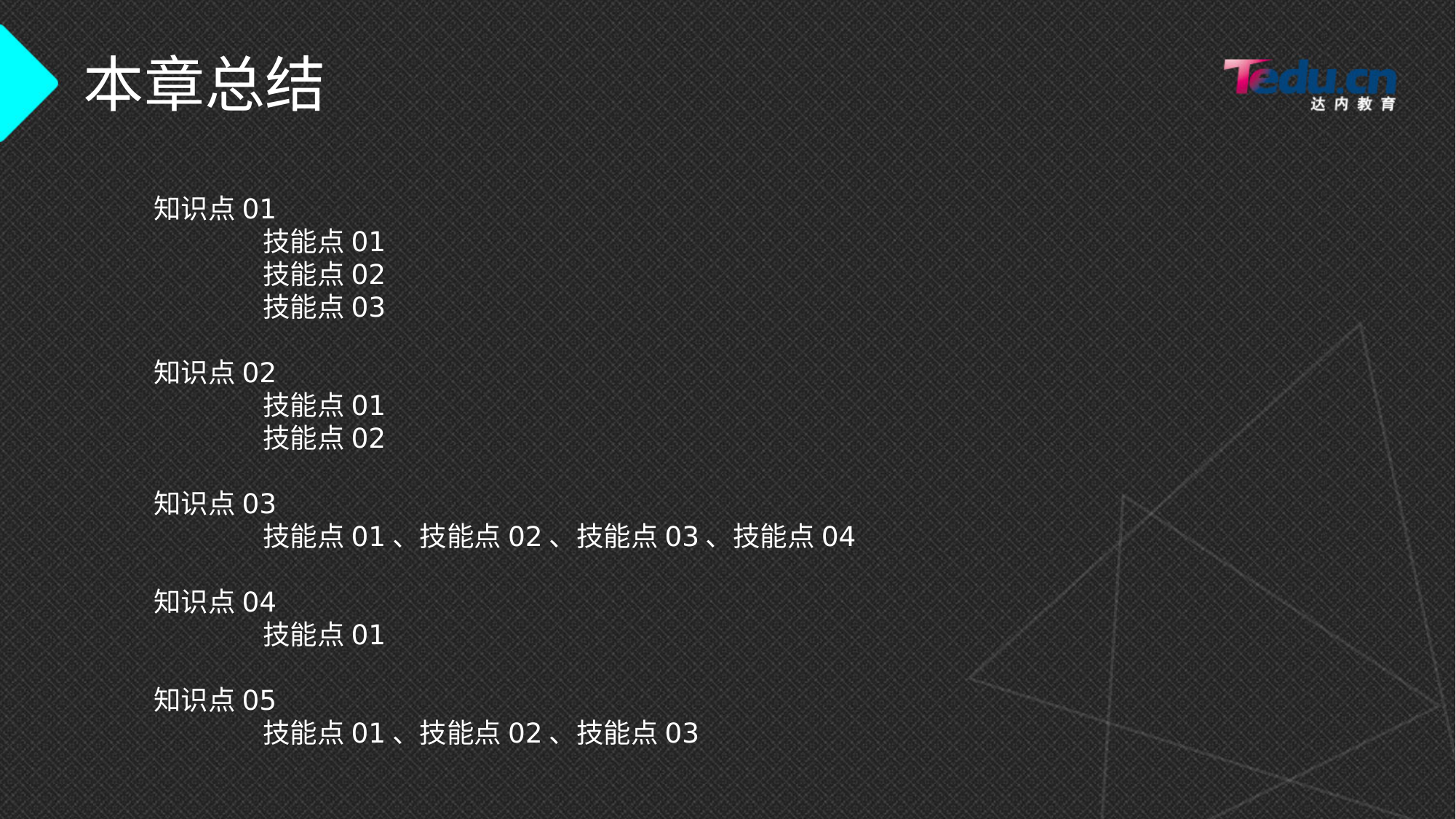

# 本章总结
知识点01
	技能点01
	技能点02
	技能点03

知识点02
	技能点01
	技能点02

知识点03
	技能点01、技能点02、技能点03、技能点04

知识点04
	技能点01

知识点05
	技能点01、技能点02、技能点03